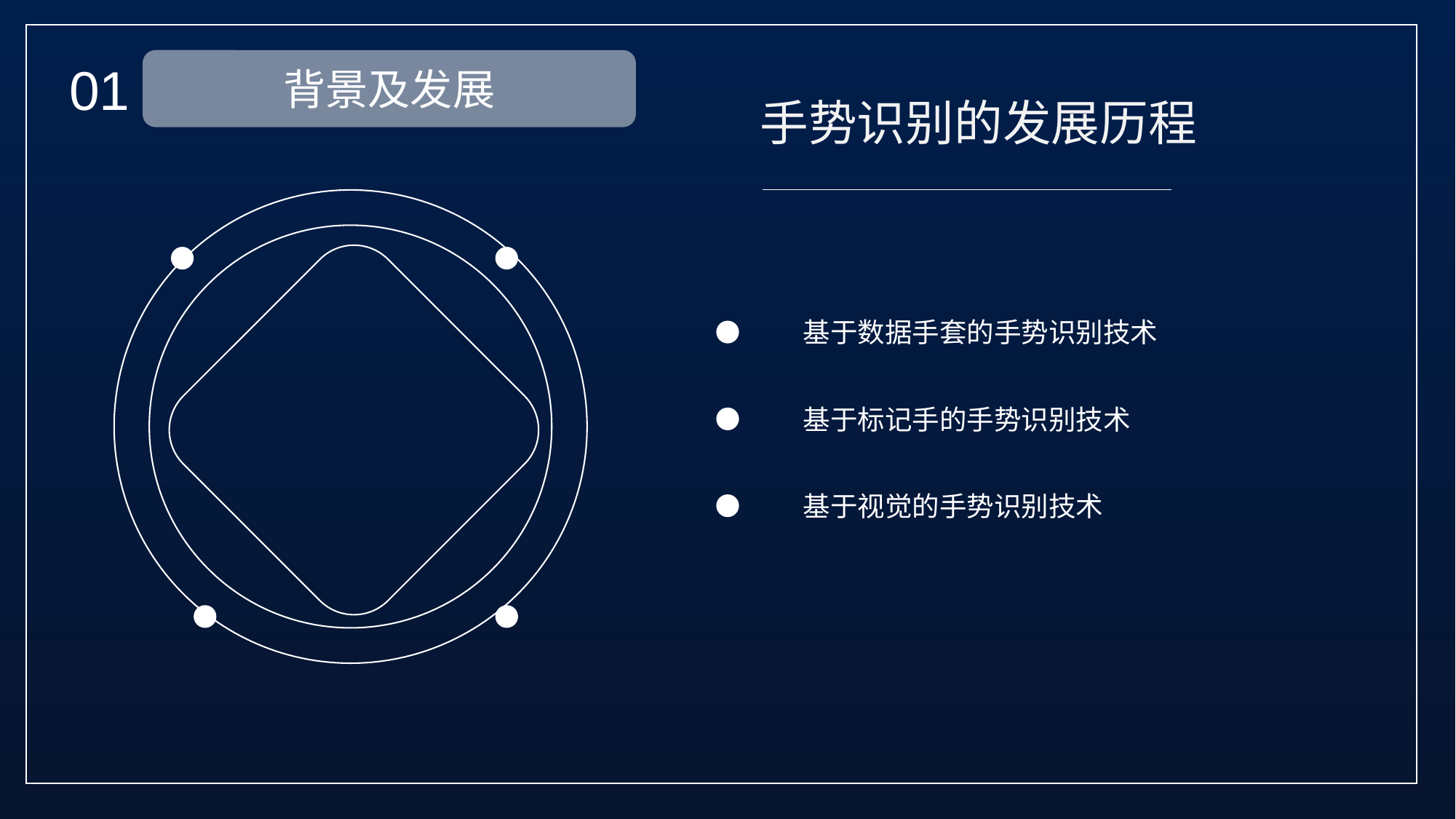

01
背景及发展
手势识别的发展历程

基于数据手套的手势识别技术

基于标记手的手势识别技术

基于视觉的手势识别技术